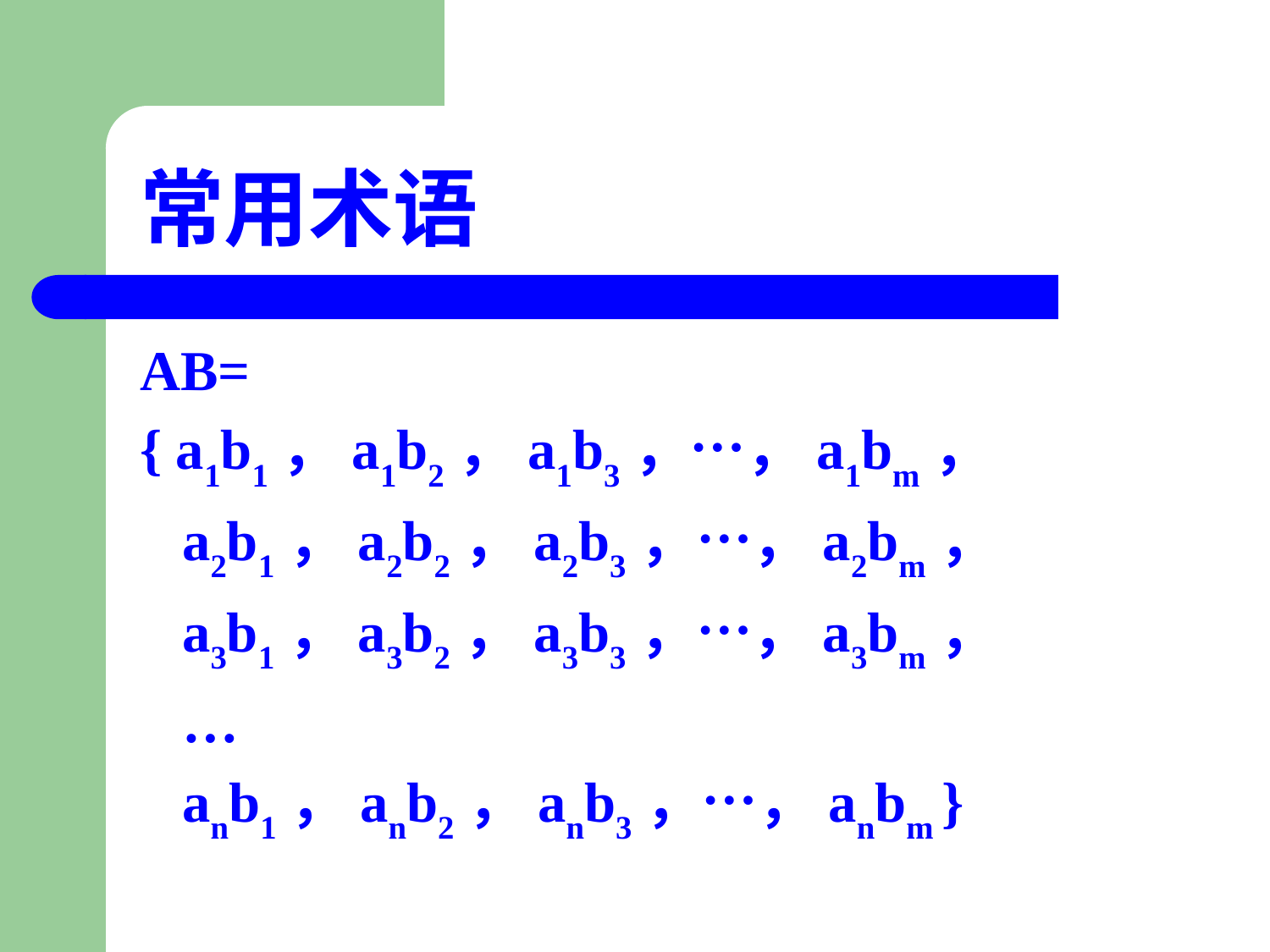

# 常用术语
AB=
{ a1b1，a1b2，a1b3，…，a1bm，
   a2b1，a2b2，a2b3，…，a2bm，
   a3b1，a3b2，a3b3，…，a3bm，
   …
   anb1，anb2，anb3，…，anbm }